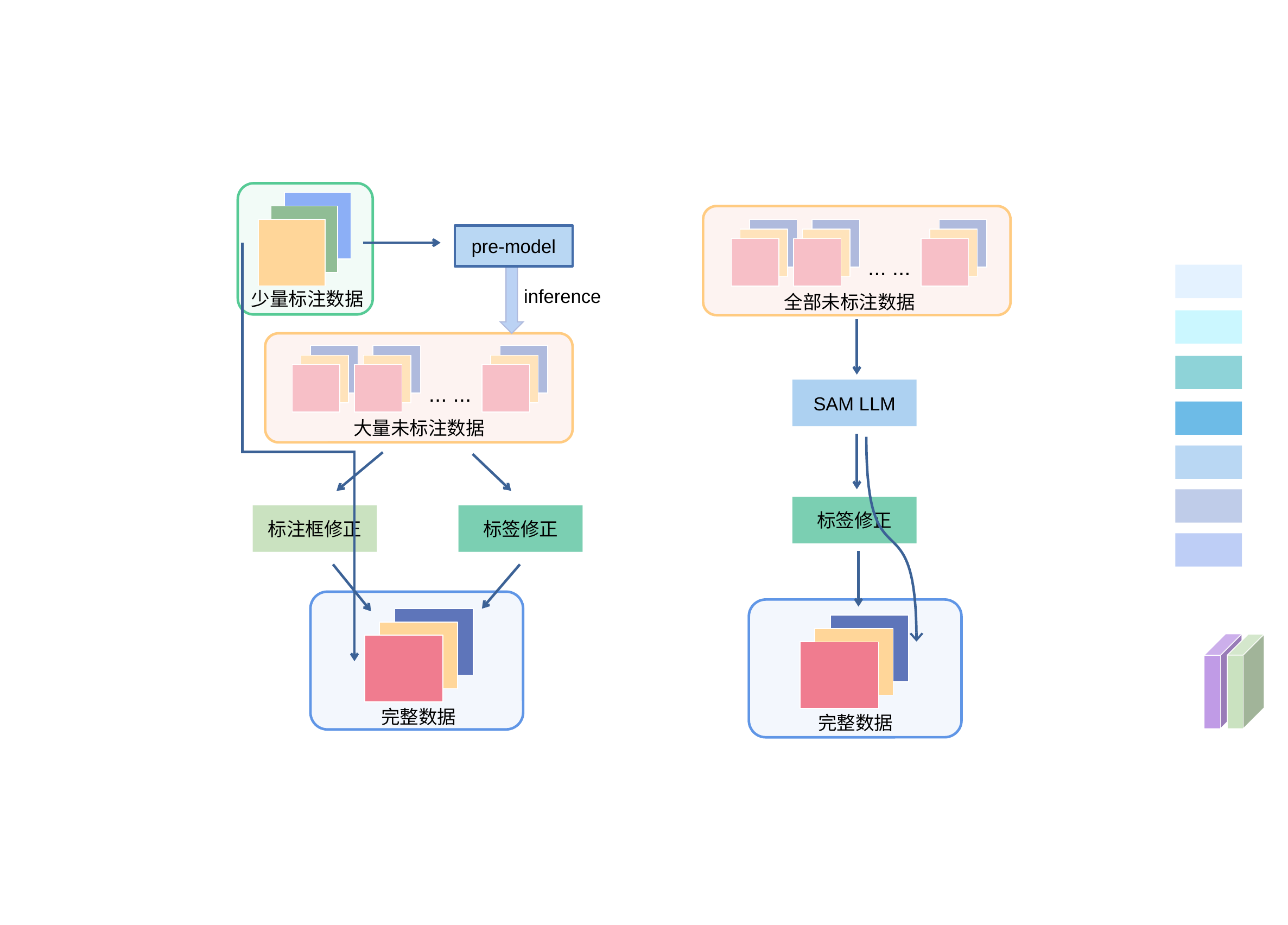

NxN
NxN

pre-model
... ...

inference
少量标注数据

全部未标注数据

... ...
SAM LLM

大量未标注数据

标签修正
标注框修正
标签修正

NxN
NxN

NxN
NxN

NxN
NxN

完整数据
完整数据